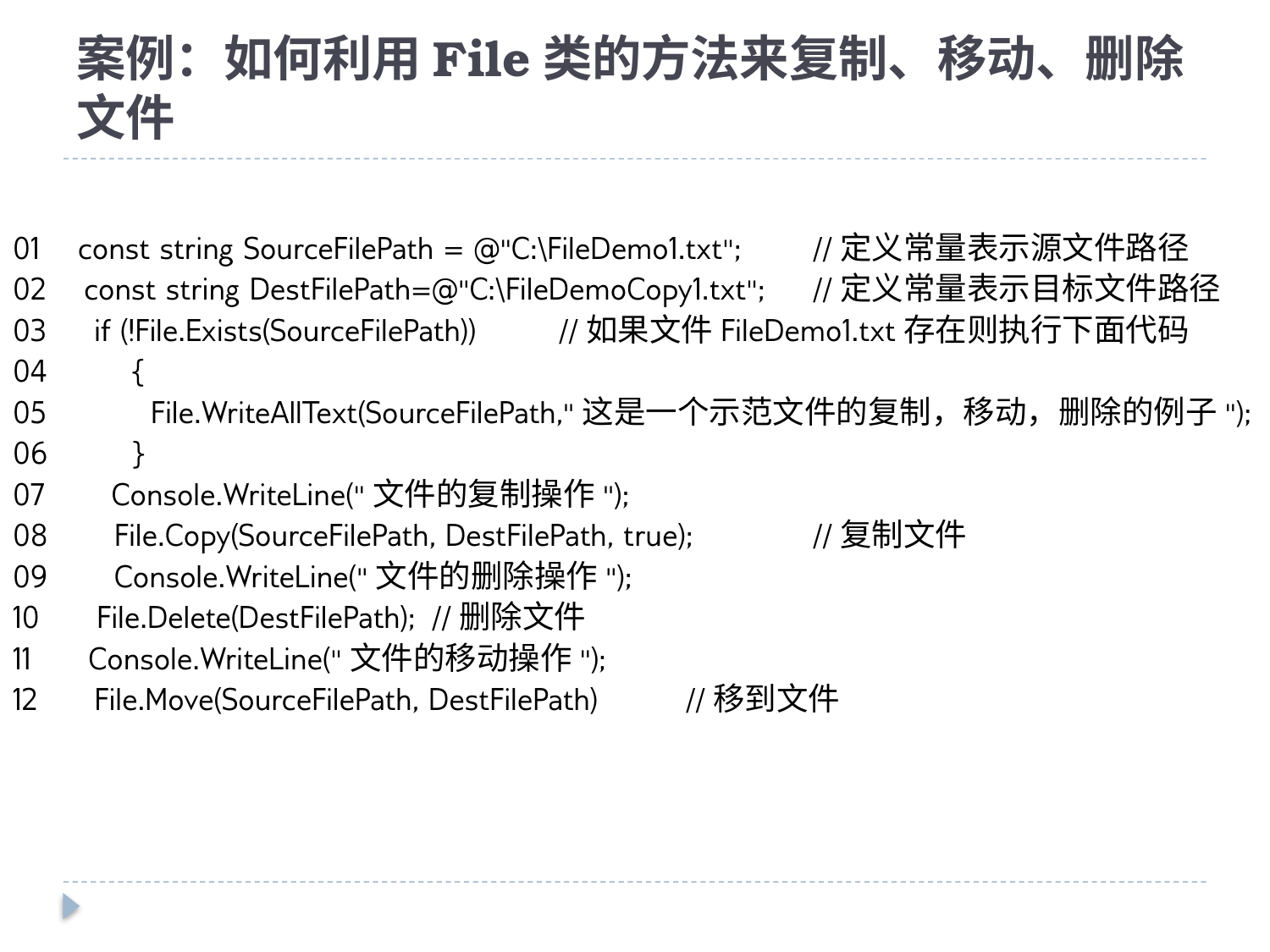

# 案例：如何利用File类的方法来复制、移动、删除文件

01    const string SourceFilePath = @"C:\FileDemo1.txt";	//定义常量表示源文件路径
02    const string DestFilePath=@"C:\FileDemoCopy1.txt";	//定义常量表示目标文件路径
03     if (!File.Exists(SourceFilePath))	//如果文件FileDemo1.txt存在则执行下面代码
04         {
05           File.WriteAllText(SourceFilePath,"这是一个示范文件的复制，移动，删除的例子");
06         }
07       Console.WriteLine("文件的复制操作");
08       File.Copy(SourceFilePath, DestFilePath, true);	//复制文件
09       Console.WriteLine("文件的删除操作");
10      File.Delete(DestFilePath); 	//删除文件
11      Console.WriteLine("文件的移动操作");
12      File.Move(SourceFilePath, DestFilePath)	//移到文件